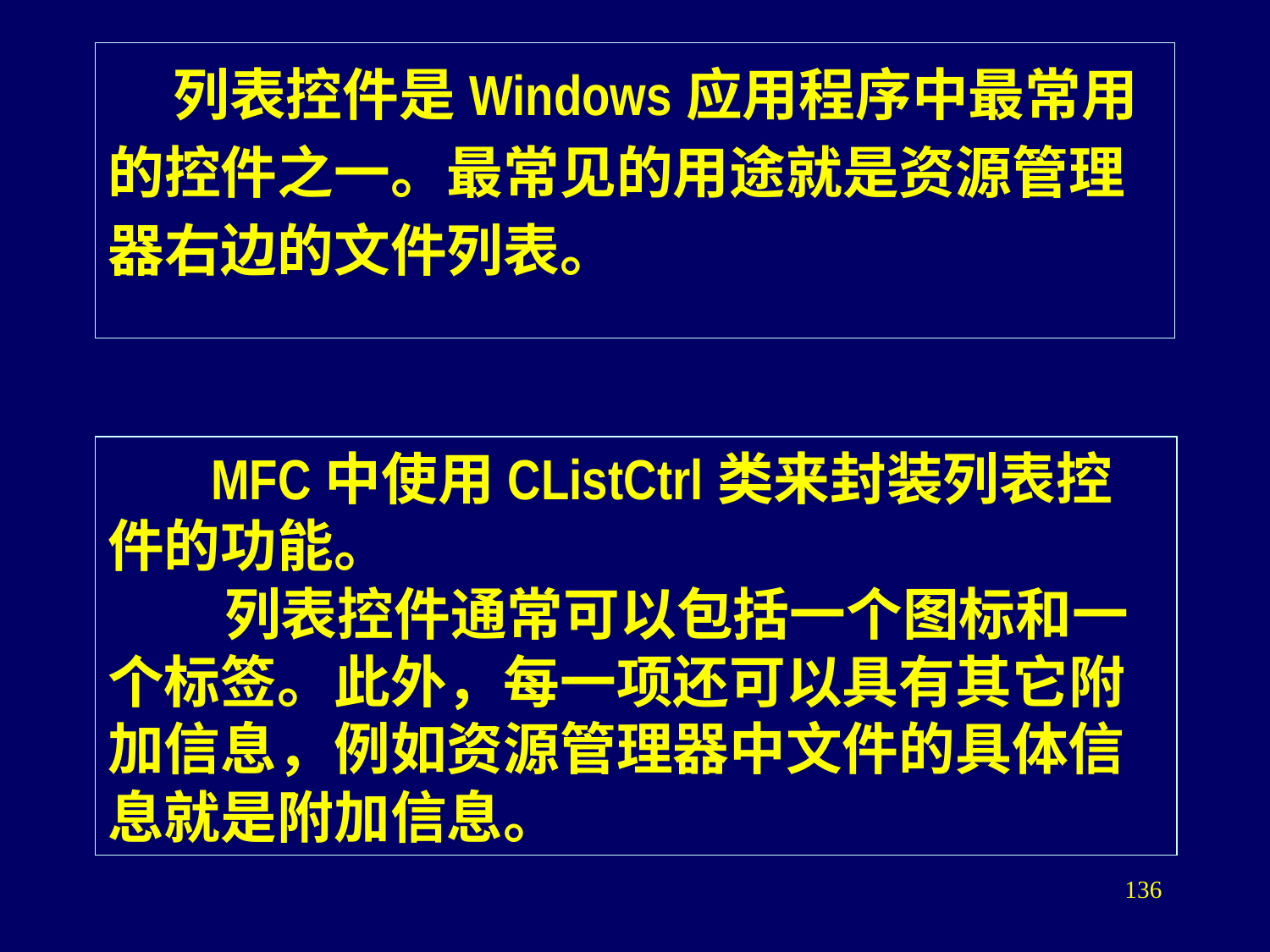

列表控件是Windows应用程序中最常用的控件之一。最常见的用途就是资源管理器右边的文件列表。
        MFC中使用CListCtrl类来封装列表控件的功能。
        列表控件通常可以包括一个图标和一个标签。此外，每一项还可以具有其它附加信息，例如资源管理器中文件的具体信息就是附加信息。
136